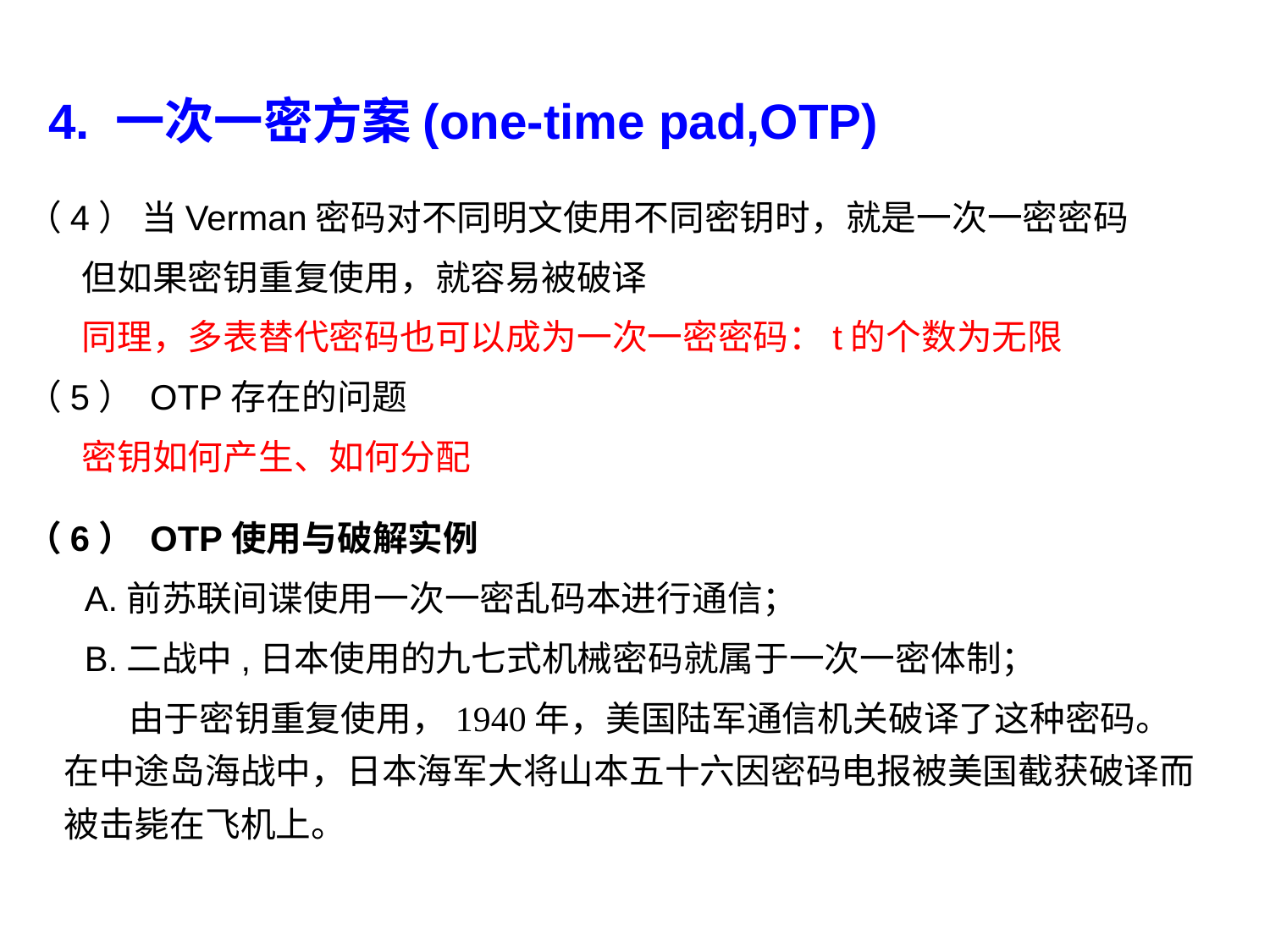

4. 一次一密方案(one-time pad,OTP)
（4） 当Verman密码对不同明文使用不同密钥时，就是一次一密密码
      但如果密钥重复使用，就容易被破译
      同理，多表替代密码也可以成为一次一密密码：t的个数为无限
（5） OTP存在的问题
      密钥如何产生、如何分配
（6） OTP使用与破解实例
      A.前苏联间谍使用一次一密乱码本进行通信；
      B.二战中,日本使用的九七式机械密码就属于一次一密体制；
            由于密钥重复使用，1940年，美国陆军通信机关破译了这种密码。在中途岛海战中，日本海军大将山本五十六因密码电报被美国截获破译而被击毙在飞机上。